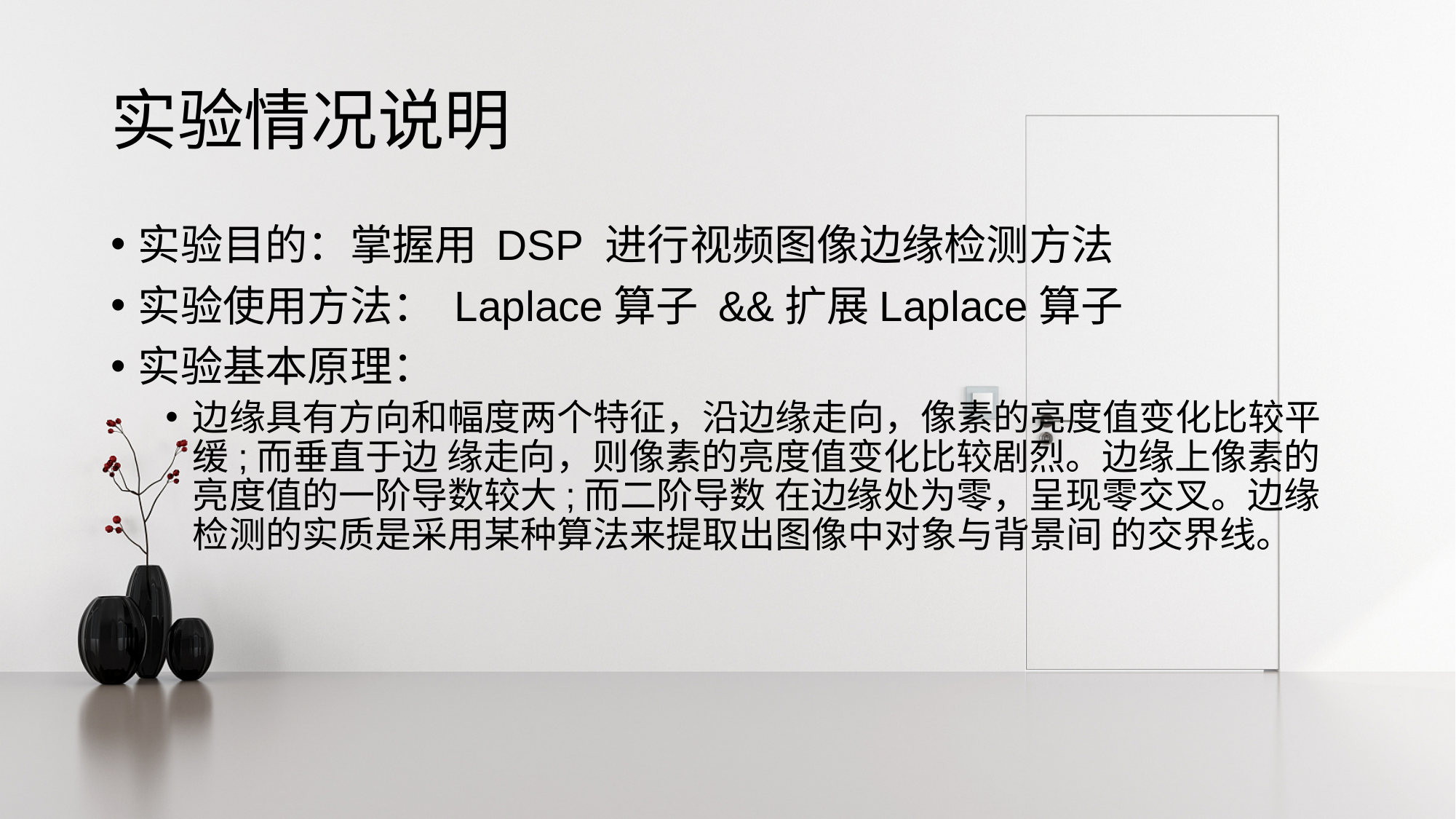

# 实验情况说明
实验目的：掌握用 DSP 进行视频图像边缘检测方法
实验使用方法： Laplace算子 &&扩展Laplace算子
实验基本原理：
边缘具有方向和幅度两个特征，沿边缘走向，像素的亮度值变化比较平缓;而垂直于边 缘走向，则像素的亮度值变化比较剧烈。边缘上像素的亮度值的一阶导数较大;而二阶导数 在边缘处为零，呈现零交叉。边缘检测的实质是采用某种算法来提取出图像中对象与背景间 的交界线。